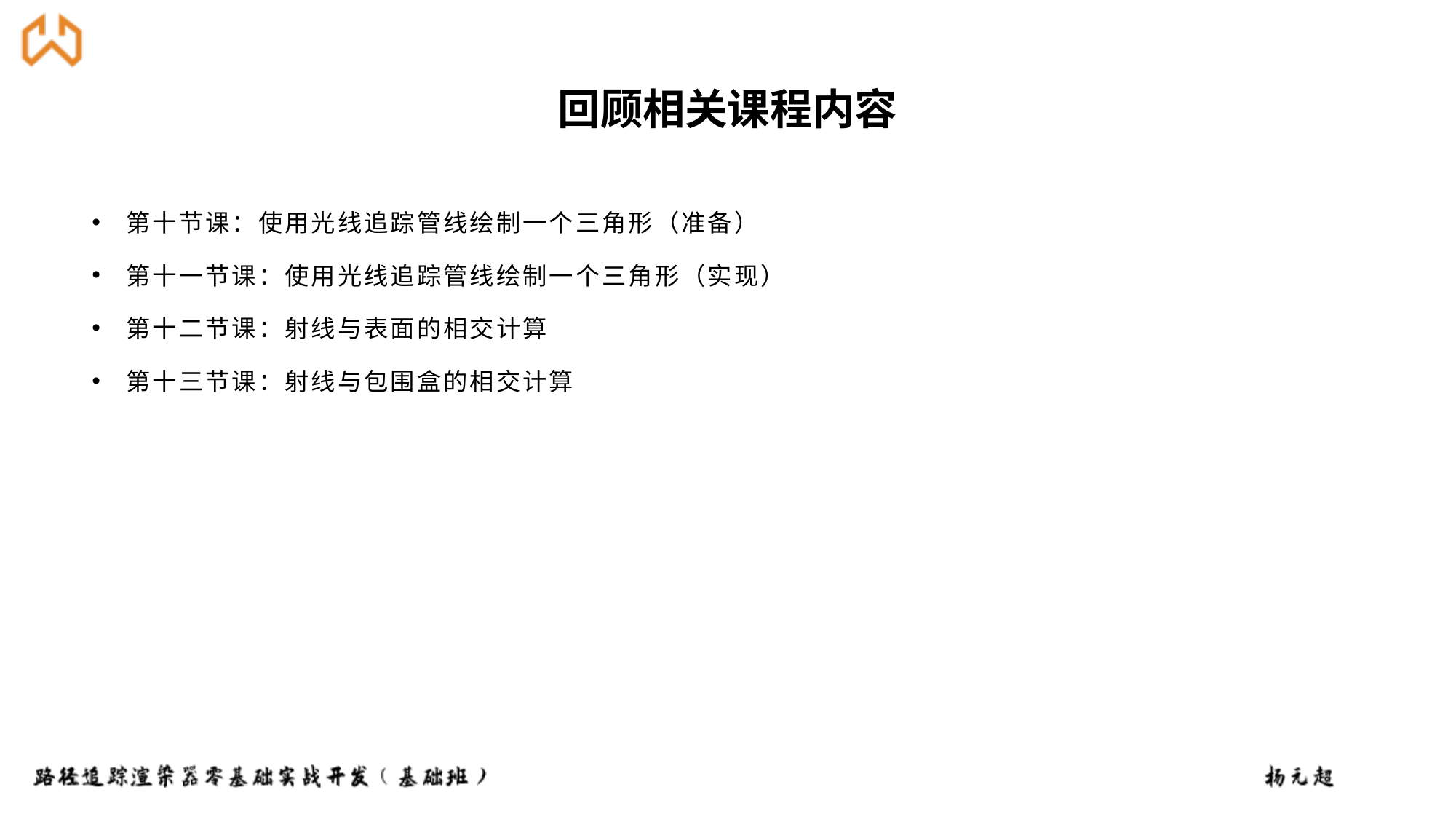

第十节课：使用光线追踪管线绘制一个三角形（准备）
第十一节课：使用光线追踪管线绘制一个三角形（实现）
第十二节课：射线与表面的相交计算
第十三节课：射线与包围盒的相交计算